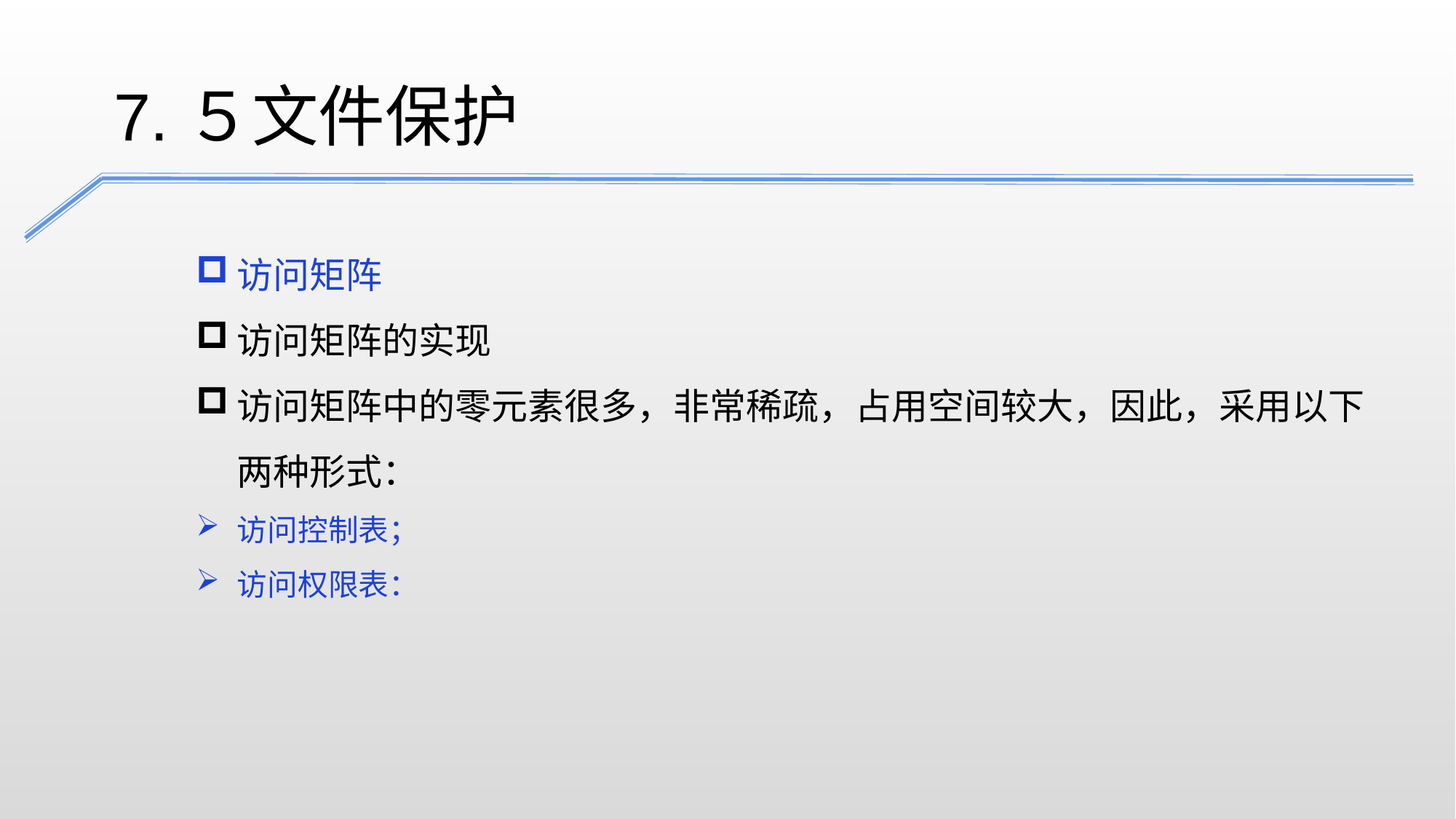

7.５文件保护
访问矩阵
访问矩阵的实现
访问矩阵中的零元素很多，非常稀疏，占用空间较大，因此，采用以下两种形式：
访问控制表；
访问权限表：